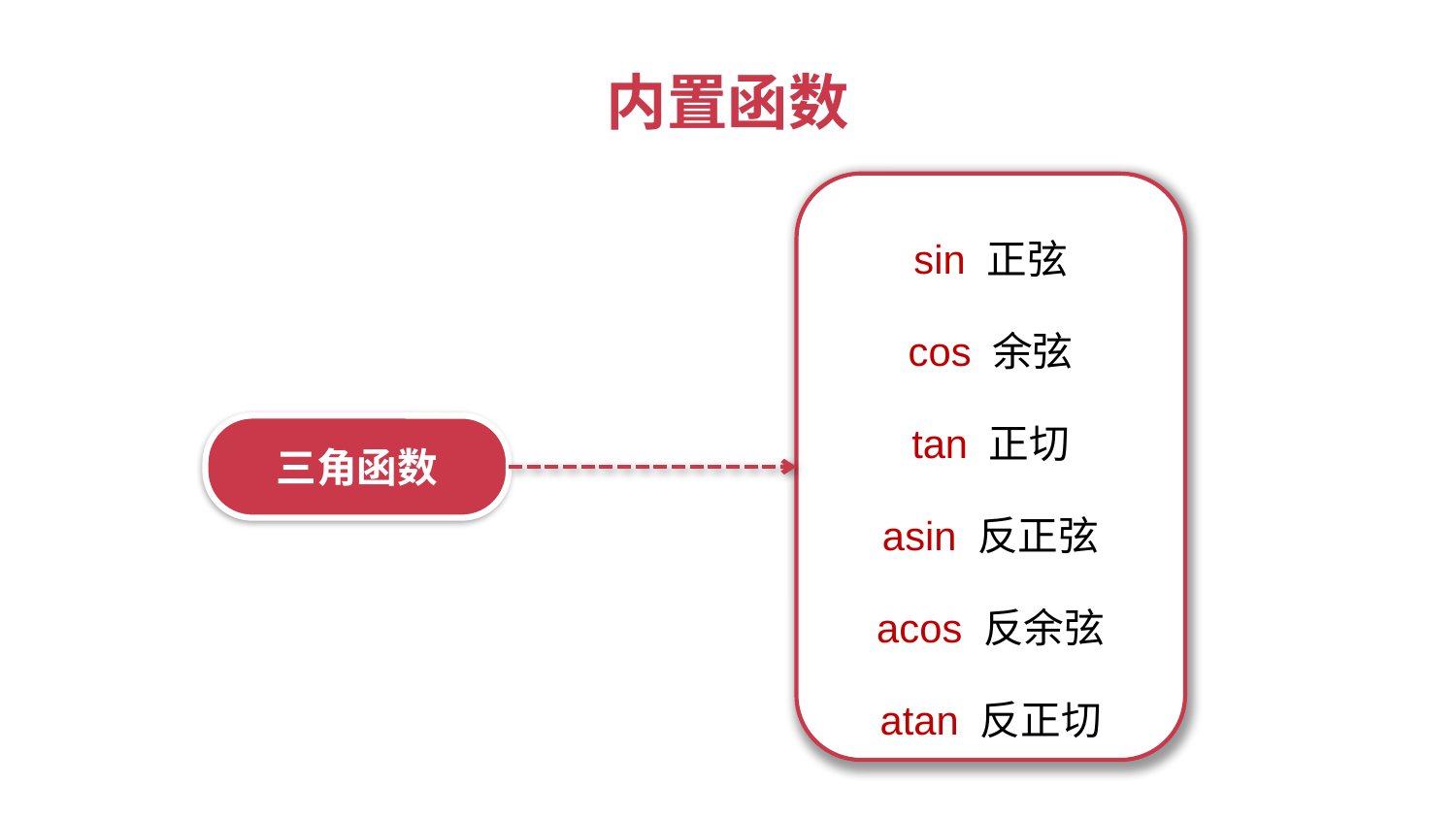

内置函数
sin 正弦
cos 余弦
tan 正切
asin 反正弦
acos 反余弦
atan 反正切
三角函数